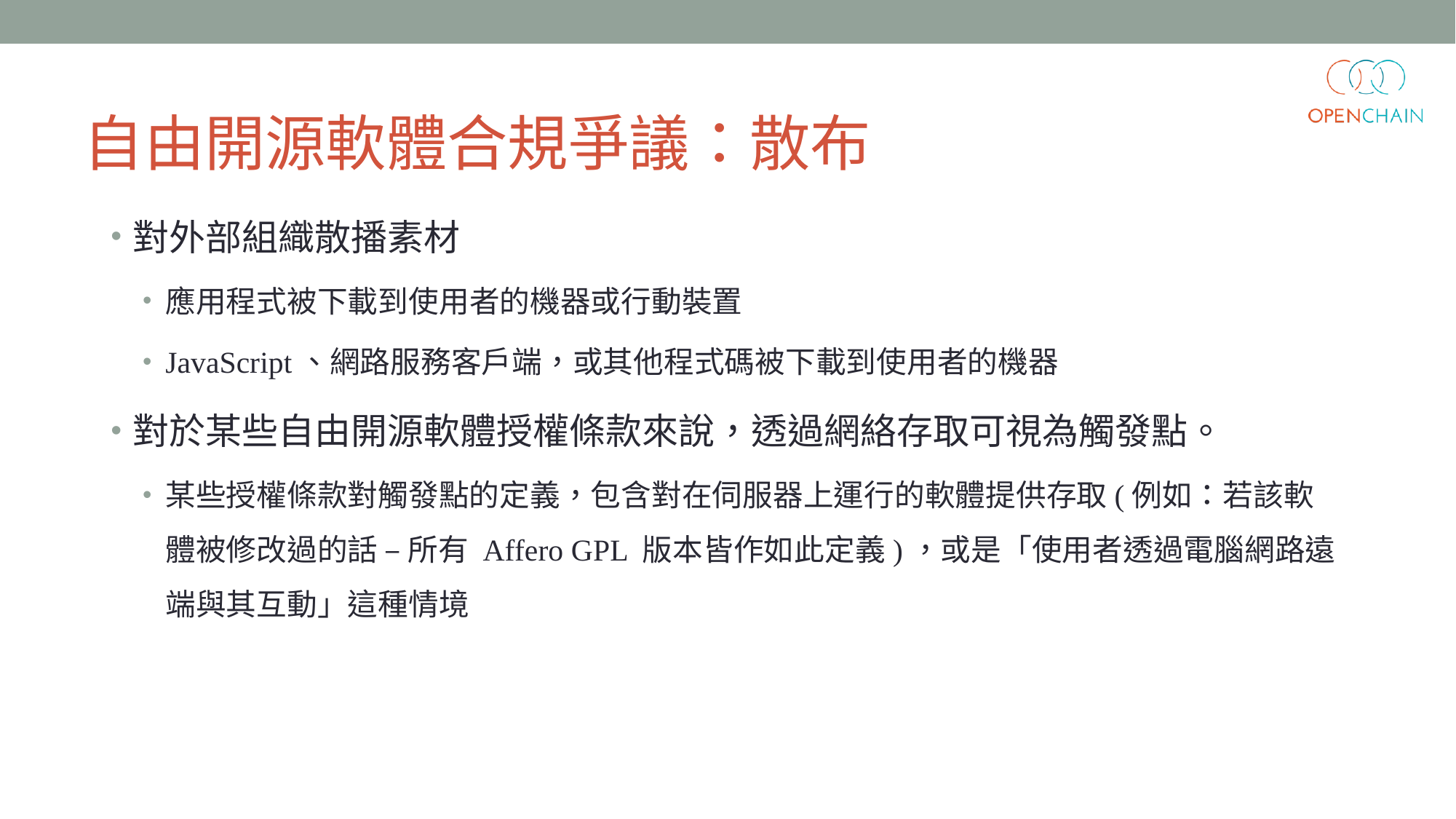

# 自由開源軟體合規爭議：散布
對外部組織散播素材
應用程式被下載到使用者的機器或行動裝置
JavaScript、網路服務客戶端，或其他程式碼被下載到使用者的機器
對於某些自由開源軟體授權條款來說，透過網絡存取可視為觸發點。
某些授權條款對觸發點的定義，包含對在伺服器上運行的軟體提供存取(例如：若該軟體被修改過的話 – 所有 Affero GPL 版本皆作如此定義)，或是「使用者透過電腦網路遠端與其互動」這種情境